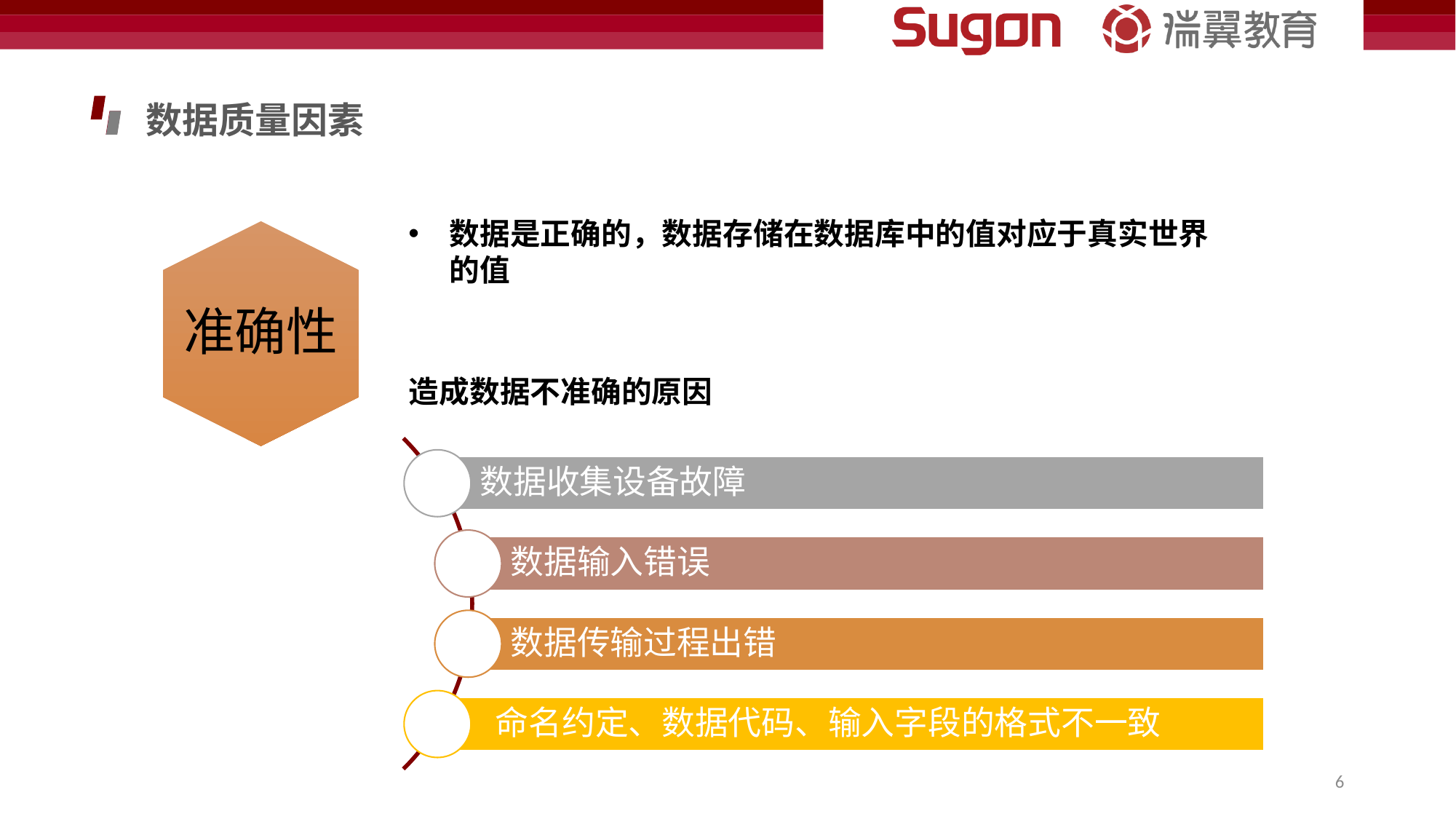

数据质量因素

数据是正确的，数据存储在数据库中的值对应于真实世界的值

准确性
造成数据不准确的原因
数据收集设备故障
数据输入错误
数据传输过程出错
 命名约定、数据代码、输入字段的格式不一致
6